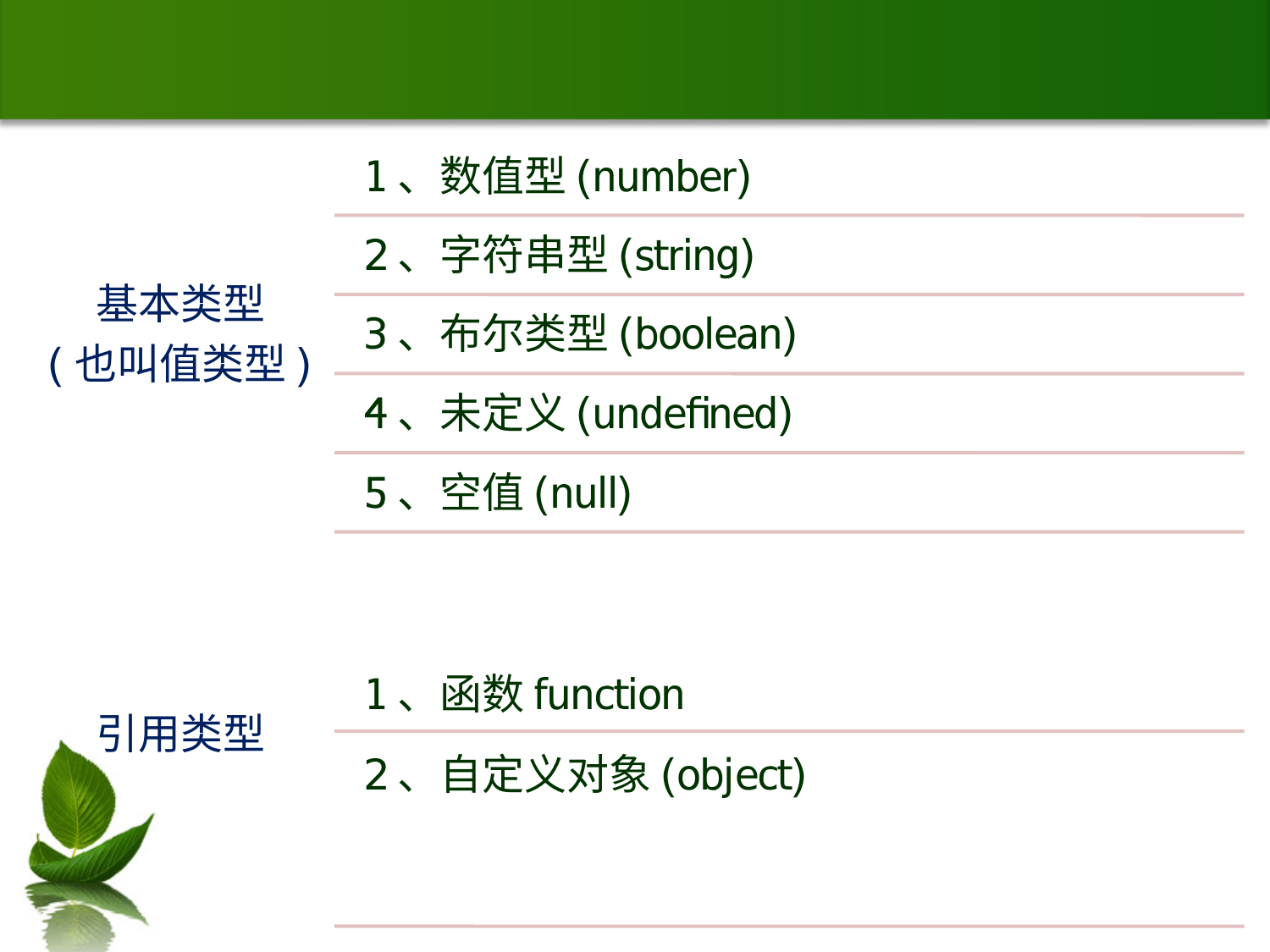

#
基本类型
(也叫值类型)
1、数值型(number)
2、字符串型(string)
3、布尔类型(boolean)
4、未定义(undefined)
5、空值(null)
引用类型
1、函数function
2、自定义对象(object)